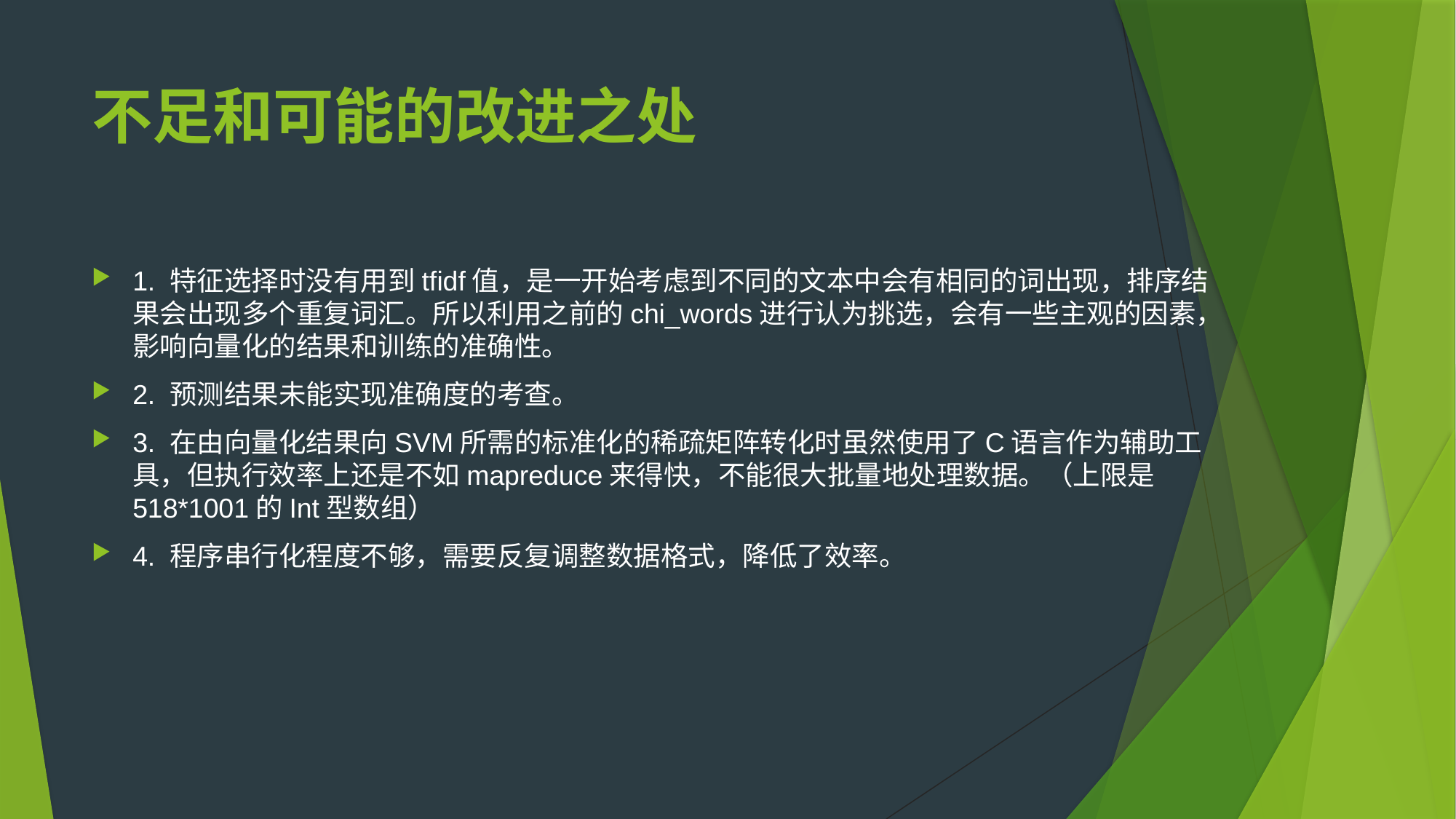

# 不足和可能的改进之处
1. 特征选择时没有用到tfidf值，是一开始考虑到不同的文本中会有相同的词出现，排序结果会出现多个重复词汇。所以利用之前的chi_words进行认为挑选，会有一些主观的因素，影响向量化的结果和训练的准确性。
2. 预测结果未能实现准确度的考查。
3. 在由向量化结果向SVM所需的标准化的稀疏矩阵转化时虽然使用了C语言作为辅助工具，但执行效率上还是不如mapreduce来得快，不能很大批量地处理数据。（上限是518*1001的Int型数组）
4. 程序串行化程度不够，需要反复调整数据格式，降低了效率。